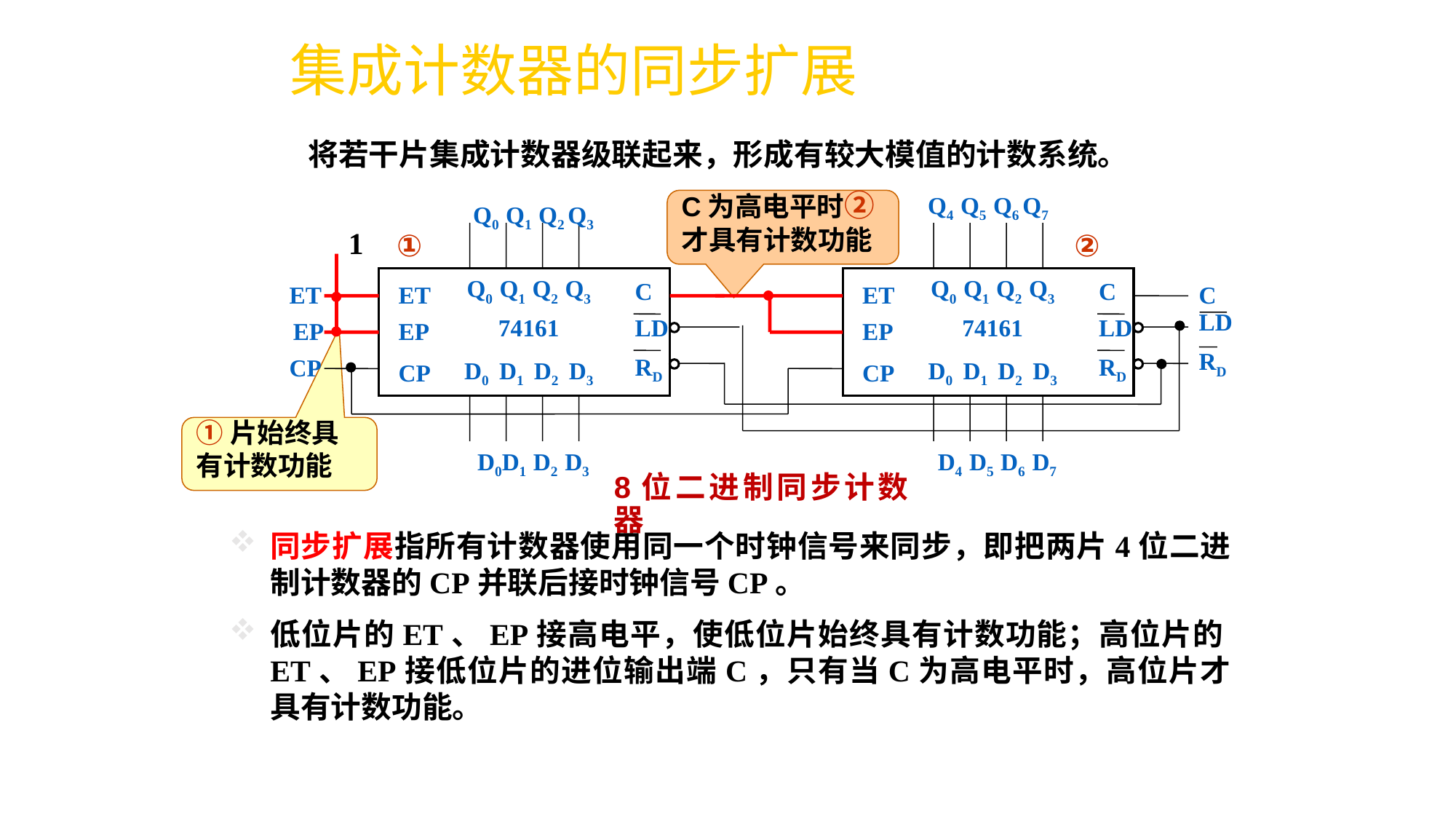

# 集成计数器的同步扩展
将若干片集成计数器级联起来，形成有较大模值的计数系统。
Q4  Q5  Q6 Q7
Q0  Q1  Q2 Q3
1

Q0  Q1  Q2  Q3

Q0  Q1  Q2  Q3
C
C
ET
ET
ET
C

LD
74161
LD

74161
LD

EP
EP
EP

RD
RD

RD

CP
D0   D1   D2   D3
D0   D1   D2   D3
CP
CP

D0D1  D2  D3
D4  D5  D6  D7
①
②
C为高电平时②才具有计数功能
①片始终具有计数功能
8位二进制同步计数器
同步扩展指所有计数器使用同一个时钟信号来同步，即把两片4位二进制计数器的CP并联后接时钟信号CP。
低位片的ET、EP接高电平，使低位片始终具有计数功能；高位片的ET、EP接低位片的进位输出端C，只有当C为高电平时，高位片才具有计数功能。